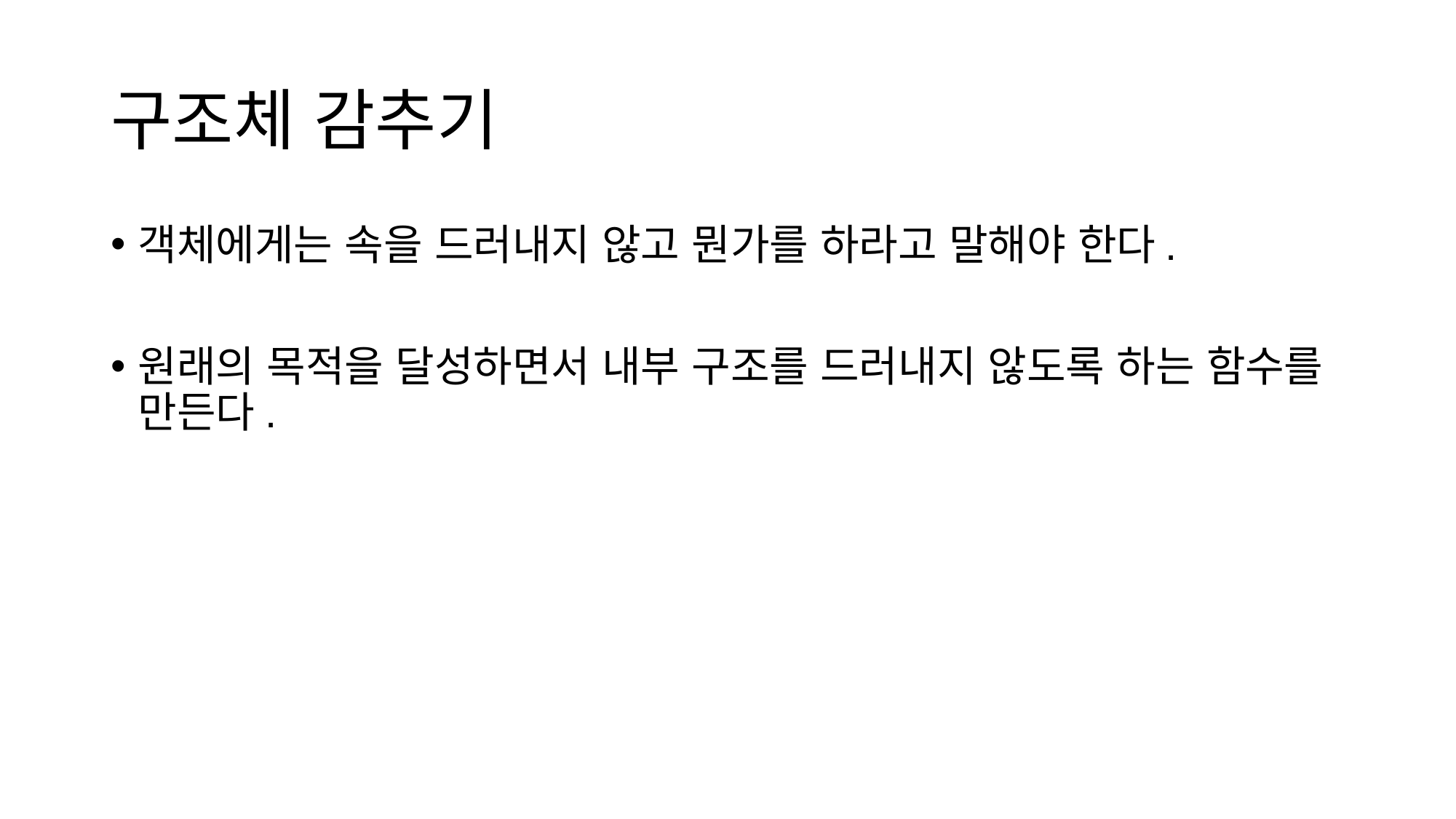

# 구조체 감추기
객체에게는 속을 드러내지 않고 뭔가를 하라고 말해야 한다.

원래의 목적을 달성하면서 내부 구조를 드러내지 않도록 하는 함수를 만든다.